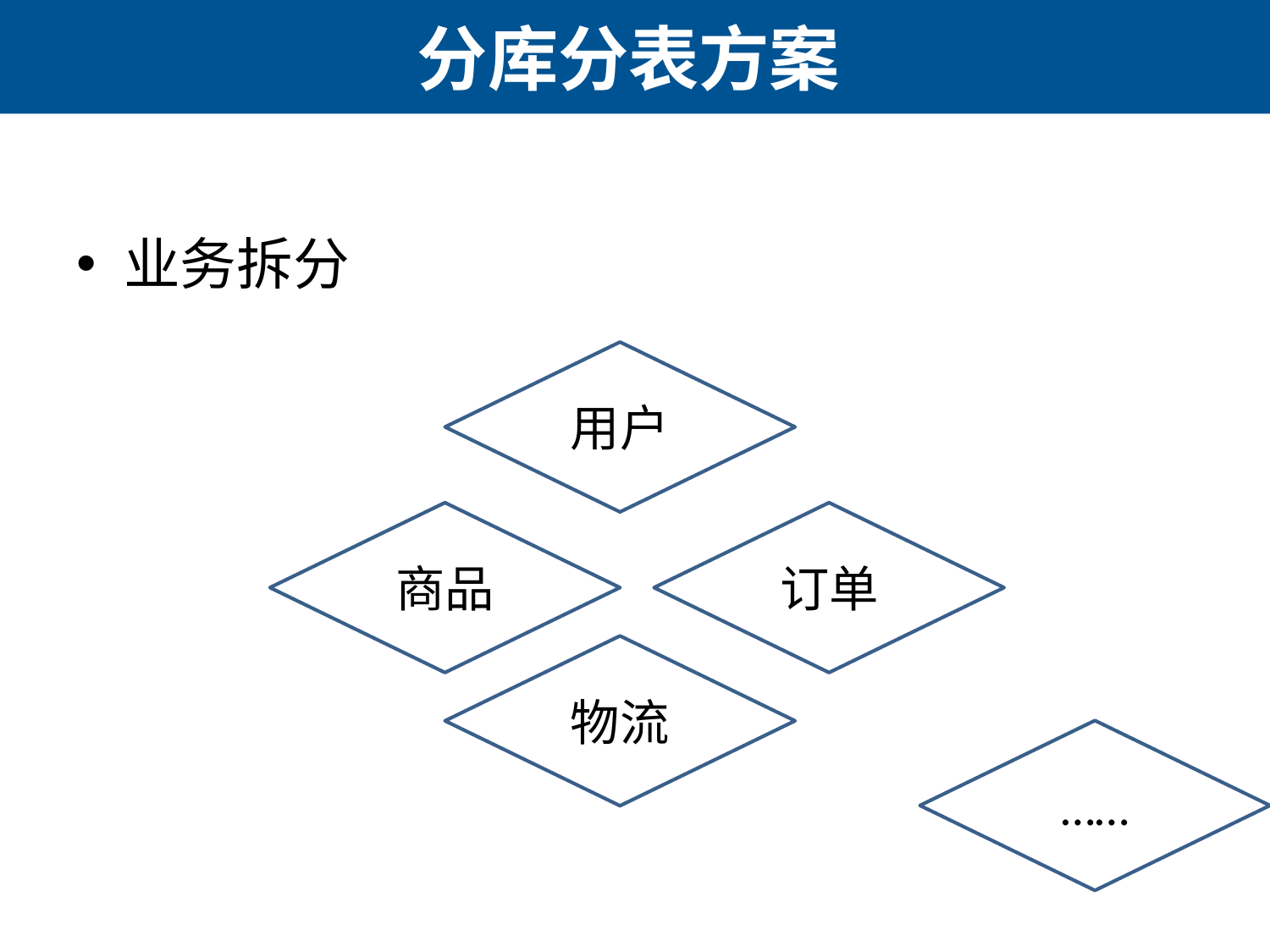

# 分库分表方案
业务拆分
用户
商品
订单
物流
……